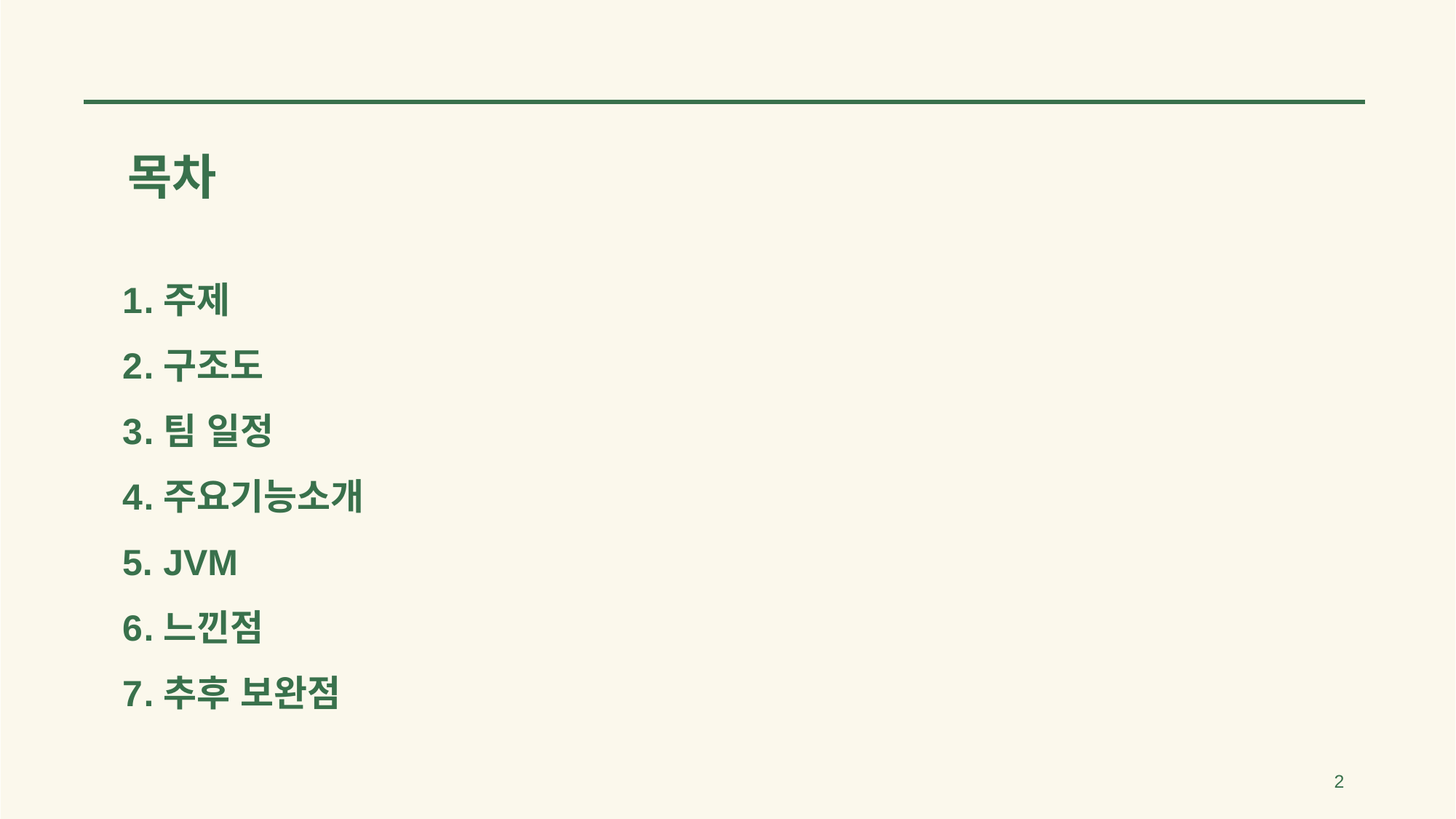

목차
주제
구조도
팀 일정
주요기능소개
JVM
느낀점
추후 보완점
2